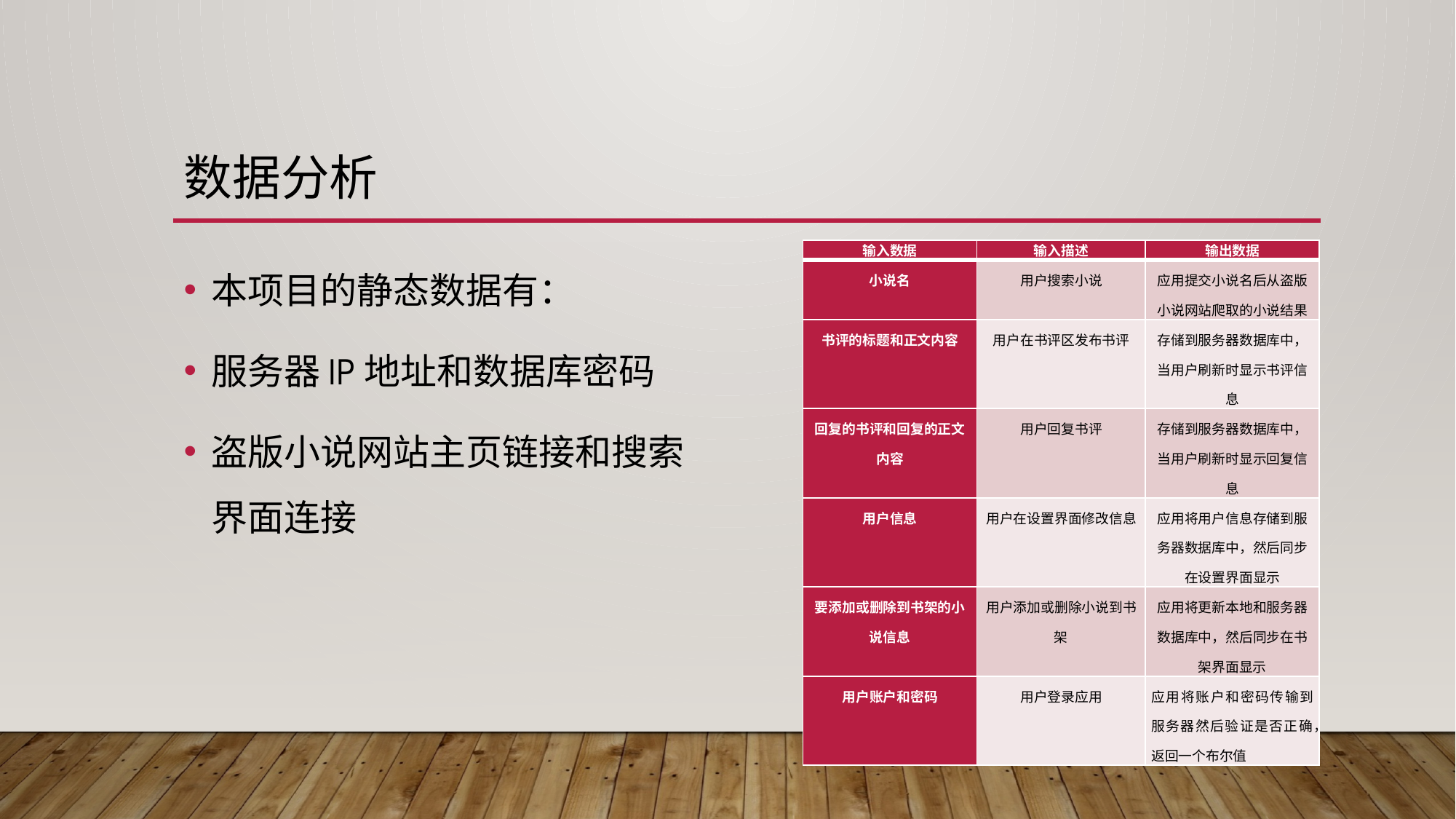

# 数据分析
本项目的静态数据有：
服务器IP地址和数据库密码
盗版小说网站主页链接和搜索界面连接

| 输入数据 | 输入描述 | 输出数据 |
| --- | --- | --- |
| 小说名 | 用户搜索小说 | 应用提交小说名后从盗版小说网站爬取的小说结果 |
| 书评的标题和正文内容 | 用户在书评区发布书评 | 存储到服务器数据库中，当用户刷新时显示书评信息 |
| 回复的书评和回复的正文内容 | 用户回复书评 | 存储到服务器数据库中，当用户刷新时显示回复信息 |
| 用户信息 | 用户在设置界面修改信息 | 应用将用户信息存储到服务器数据库中，然后同步在设置界面显示 |
| 要添加或删除到书架的小说信息 | 用户添加或删除小说到书架 | 应用将更新本地和服务器数据库中，然后同步在书架界面显示 |
| 用户账户和密码 | 用户登录应用 | 应用将账户和密码传输到服务器然后验证是否正确，返回一个布尔值 |